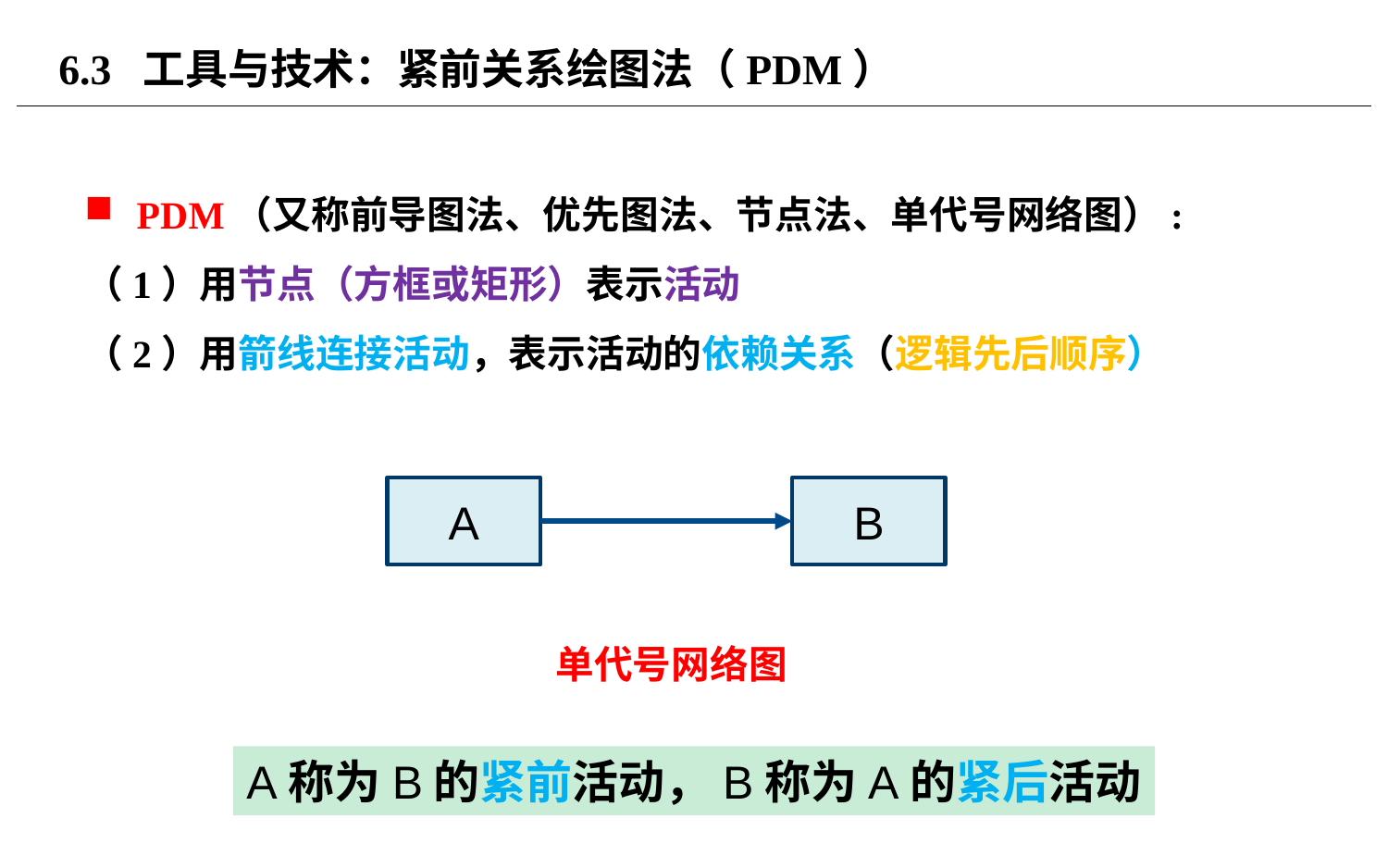

# 6.3  工具与技术：紧前关系绘图法（PDM）
PDM（又称前导图法、优先图法、节点法、单代号网络图）:
（1）用节点（方框或矩形）表示活动
（2）用箭线连接活动，表示活动的依赖关系（逻辑先后顺序）

A
B
单代号网络图
A称为B的紧前活动，B称为A的紧后活动